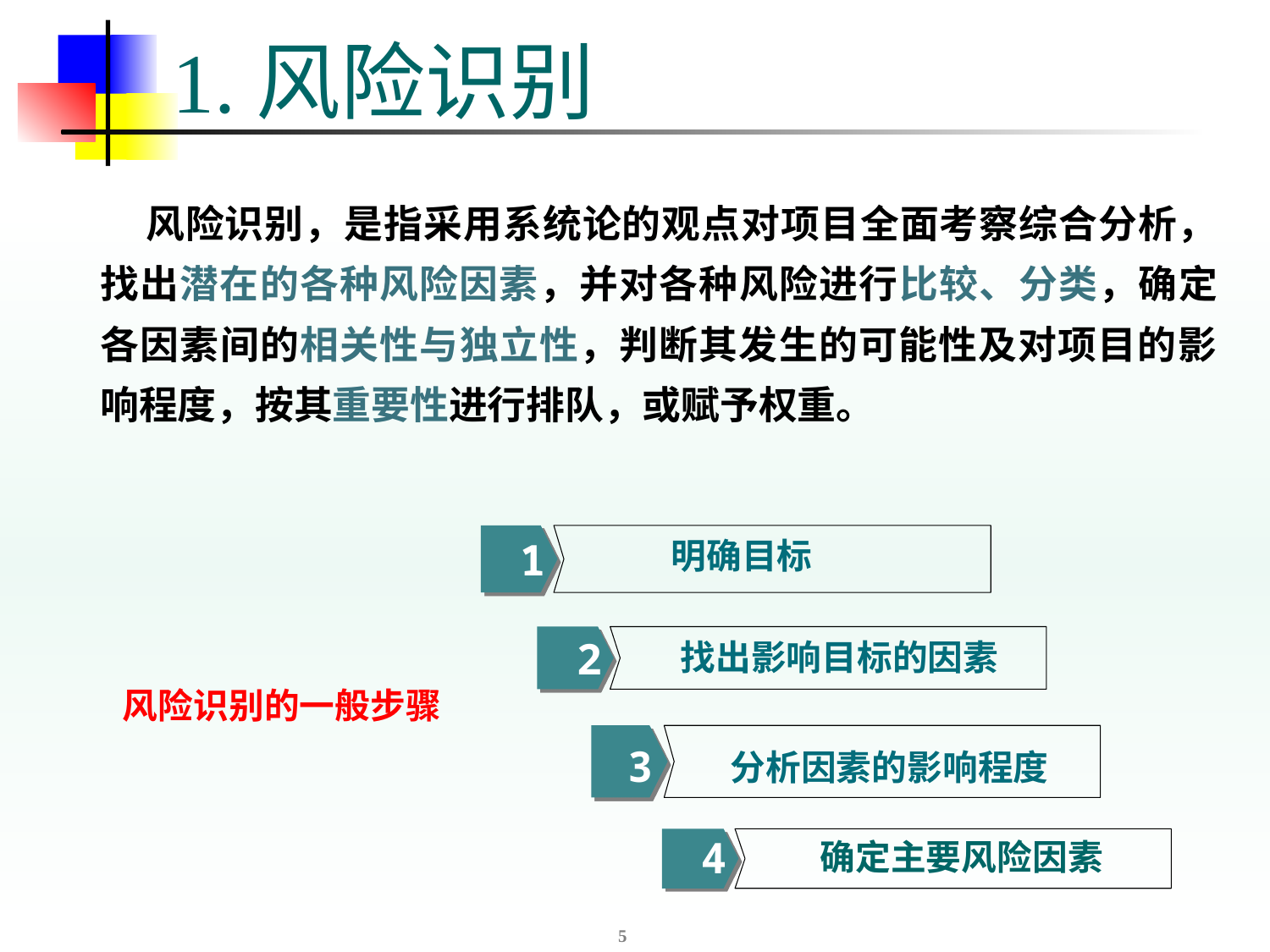

# 1.风险识别
    风险识别，是指采用系统论的观点对项目全面考察综合分析，找出潜在的各种风险因素，并对各种风险进行比较、分类，确定各因素间的相关性与独立性，判断其发生的可能性及对项目的影响程度，按其重要性进行排队，或赋予权重。

明确目标
1

2
找出影响目标的因素
风险识别的一般步骤

分析因素的影响程度
3

 确定主要风险因素
4
5